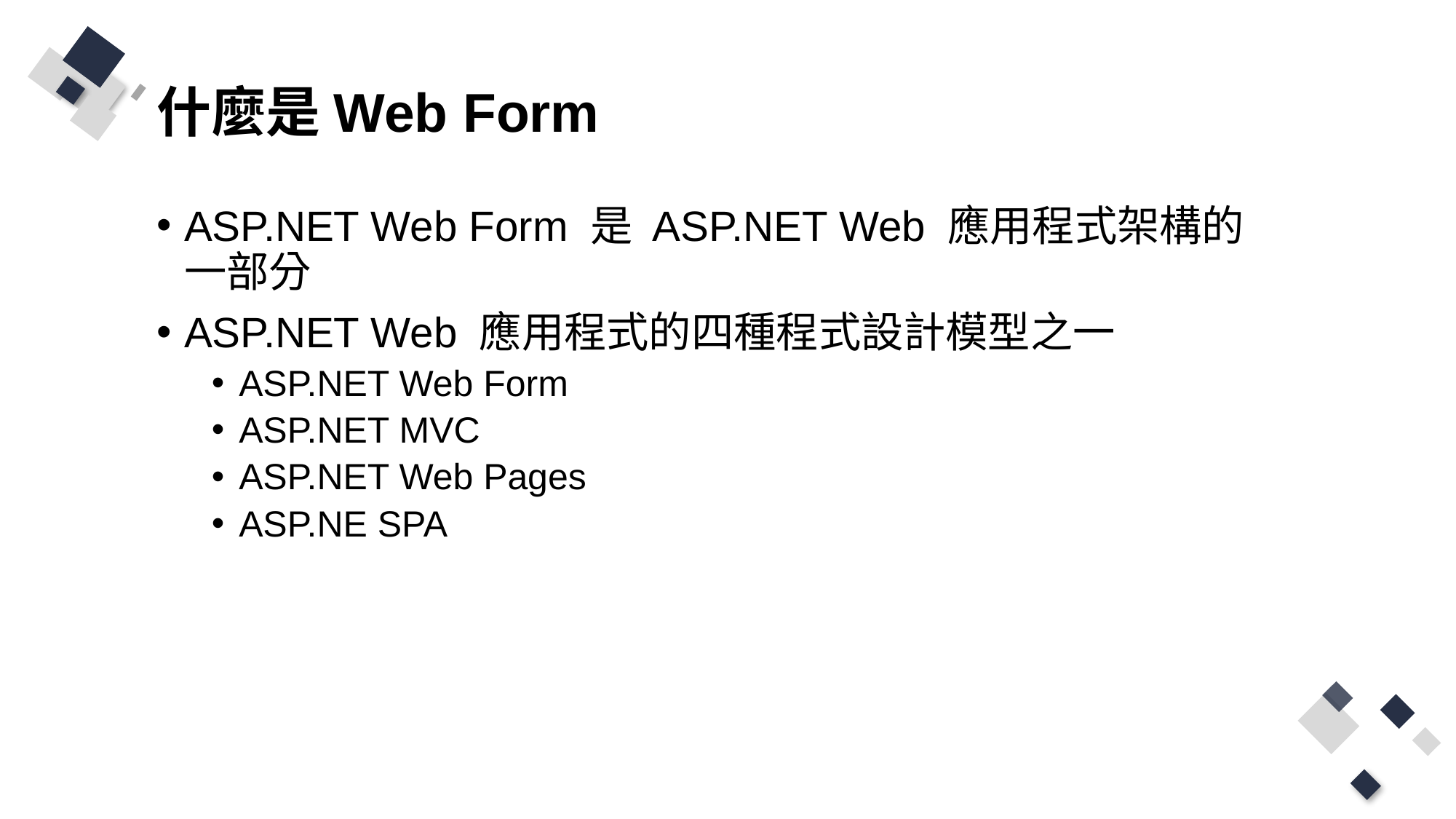

# 什麼是Web Form
ASP.NET Web Form 是 ASP.NET Web 應用程式架構的一部分
ASP.NET Web 應用程式的四種程式設計模型之一
ASP.NET Web Form
ASP.NET MVC
ASP.NET Web Pages
ASP.NE SPA